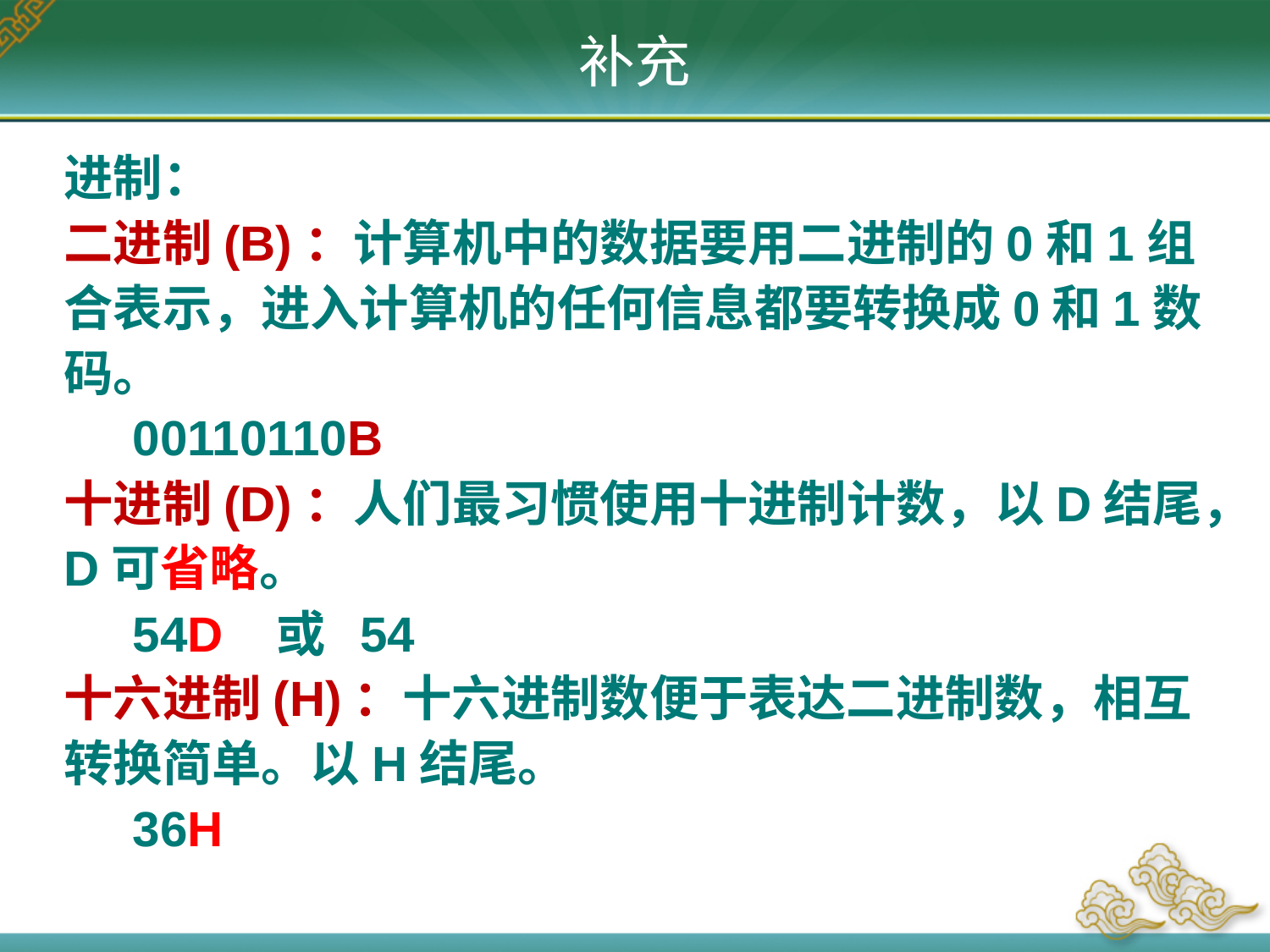

# 补充

进制：
二进制(B)：计算机中的数据要用二进制的0和1组合表示，进入计算机的任何信息都要转换成0和1数码。
     00110110B
十进制(D)：人们最习惯使用十进制计数，以D结尾，D可省略。
     54D   或  54
十六进制(H)：十六进制数便于表达二进制数，相互转换简单。以H结尾。
     36H